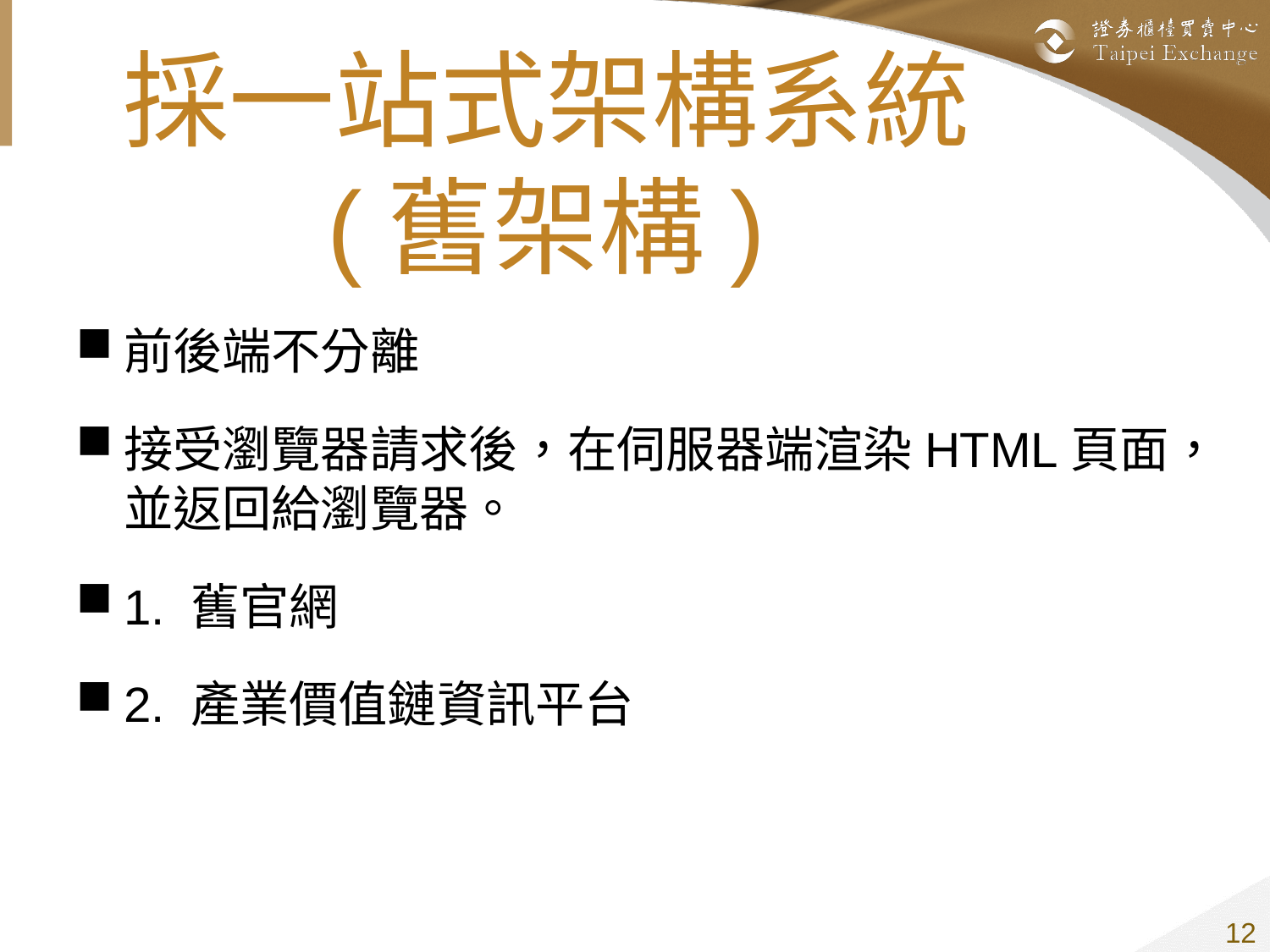

# 採一站式架構系統 (舊架構)
前後端不分離
接受瀏覽器請求後，在伺服器端渲染HTML頁面，並返回給瀏覽器。
1. 舊官網
2. 產業價值鏈資訊平台